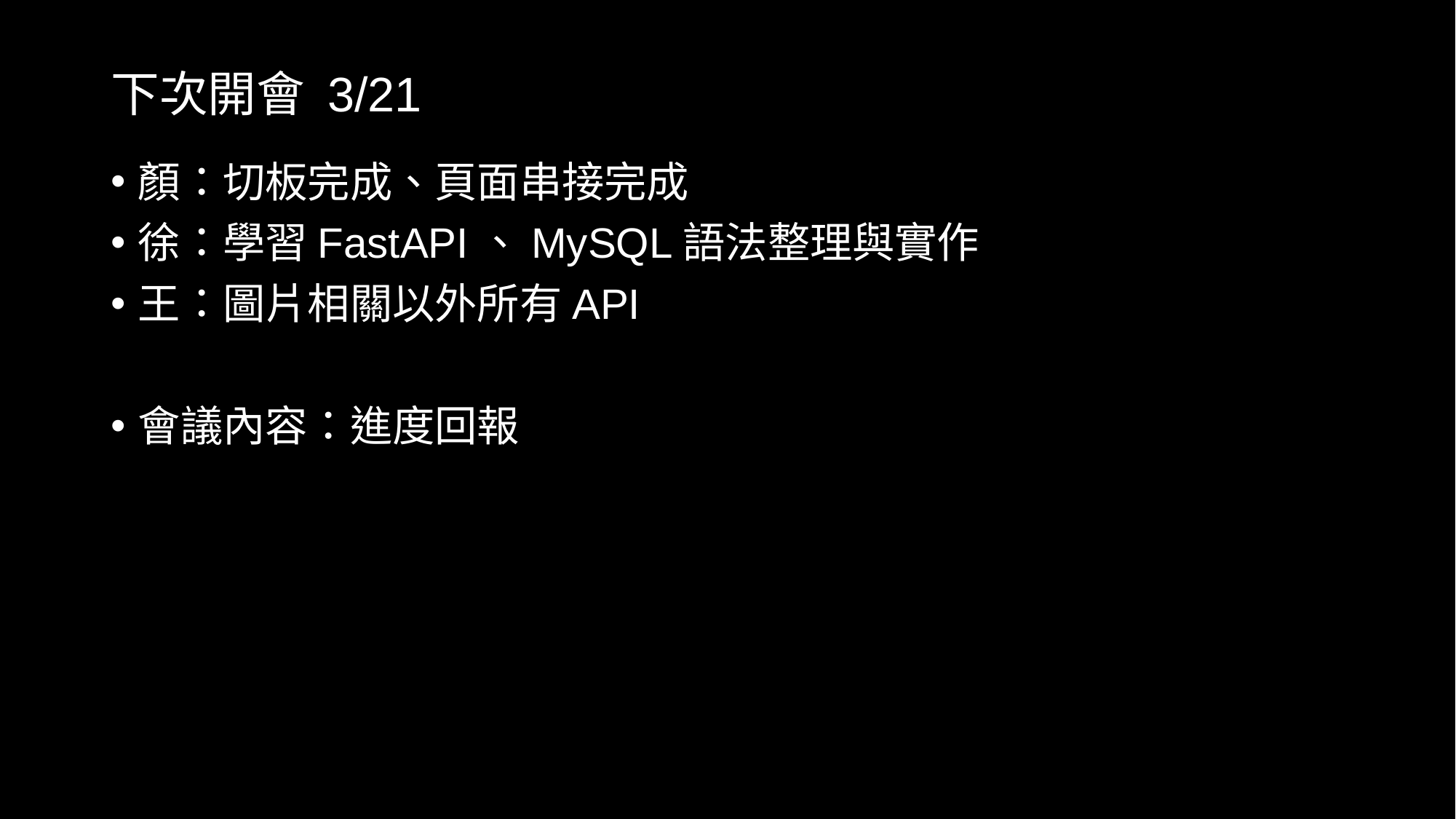

# 下次開會 3/21
顏：切板完成、頁面串接完成
徐：學習FastAPI、MySQL語法整理與實作
王：圖片相關以外所有API

會議內容：進度回報